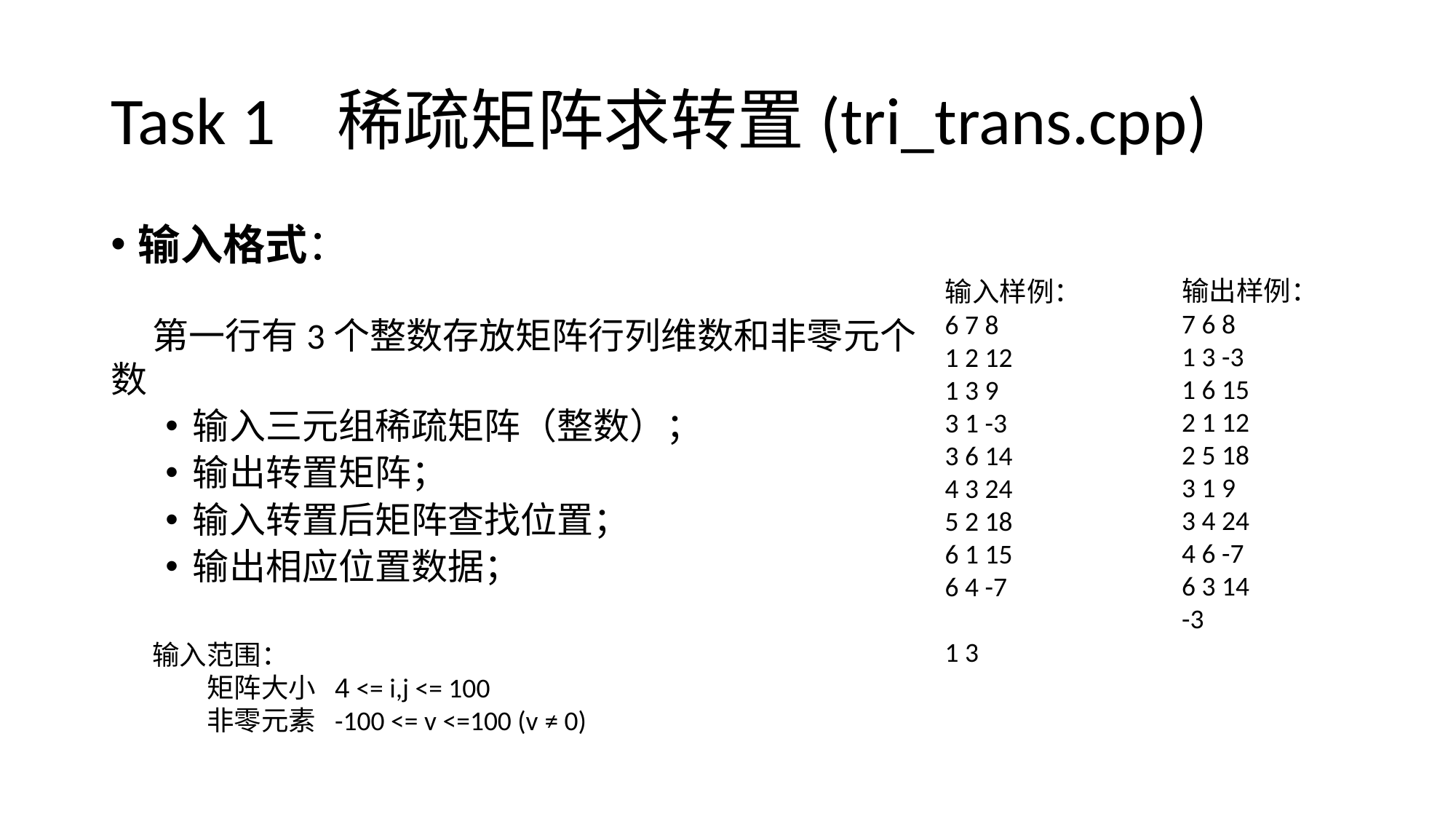

# Task 1   稀疏矩阵求转置(tri_trans.cpp)
输入格式：

    第一行有3个整数存放矩阵行列维数和非零元个数
输入三元组稀疏矩阵（整数）；
输出转置矩阵；
输入转置后矩阵查找位置；
输出相应位置数据；

输出样例：
7 6 8
1 3 -3
1 6 15
2 1 12
2 5 18
3 1 9
3 4 24
4 6 -7
6 3 14
-3

输入样例：
6 7 8
1 2 12
1 3 9
3 1 -3
3 6 14
4 3 24
5 2 18
6 1 15
6 4 -7

1 3

输入范围：
矩阵大小  4 <= i,j <= 100
非零元素  -100 <= v <=100 (v ≠ 0)